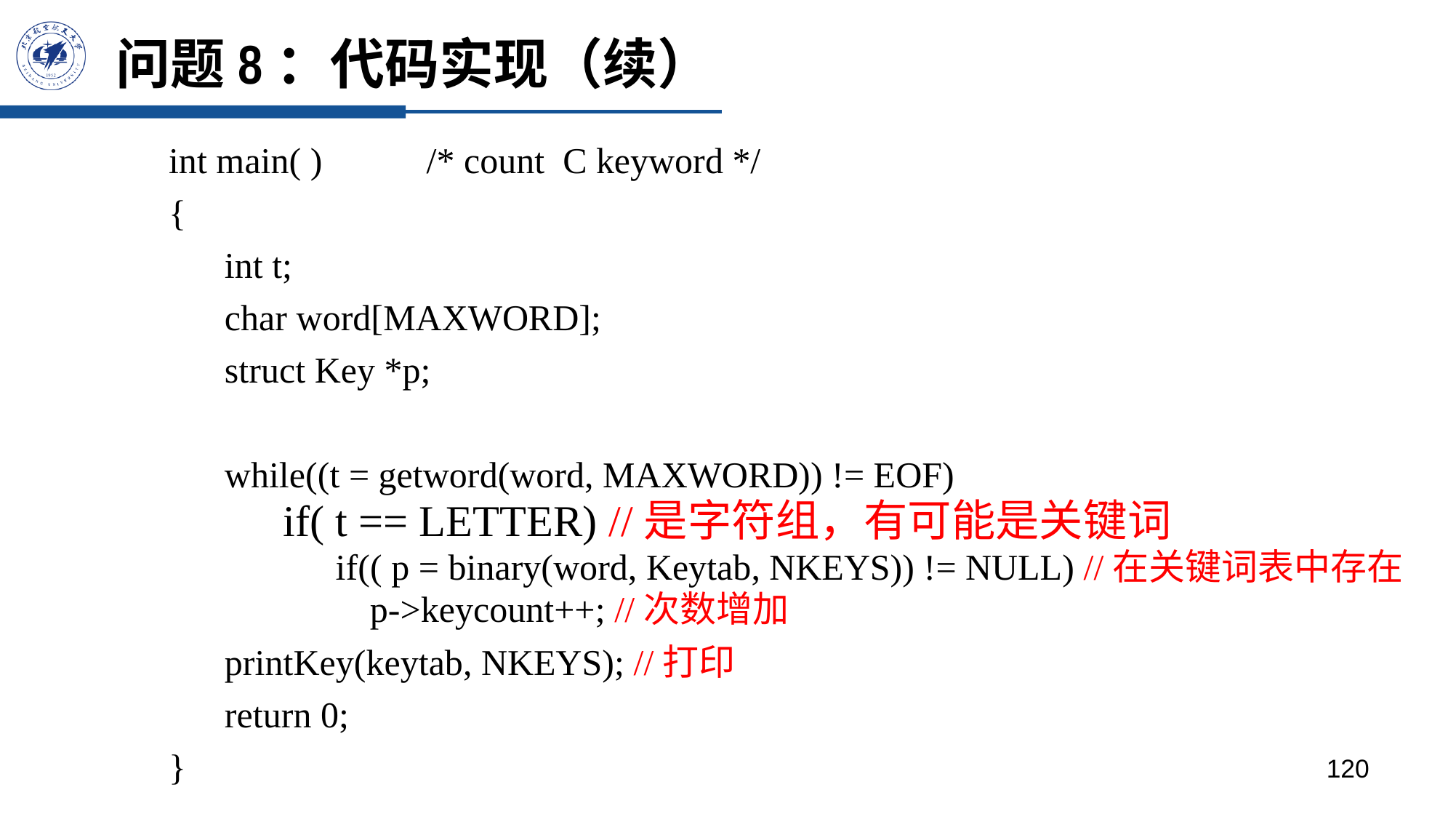

# 问题8：代码实现（续）
int main( )	/* count  C keyword */
{
int t;
char word[MAXWORD];
struct Key *p;

while((t = getword(word, MAXWORD)) != EOF)
if( t == LETTER) //是字符组，有可能是关键词
    if(( p = binary(word, Keytab, NKEYS)) != NULL) //在关键词表中存在
      p->keycount++; //次数增加
printKey(keytab, NKEYS); //打印
return 0;
}
120